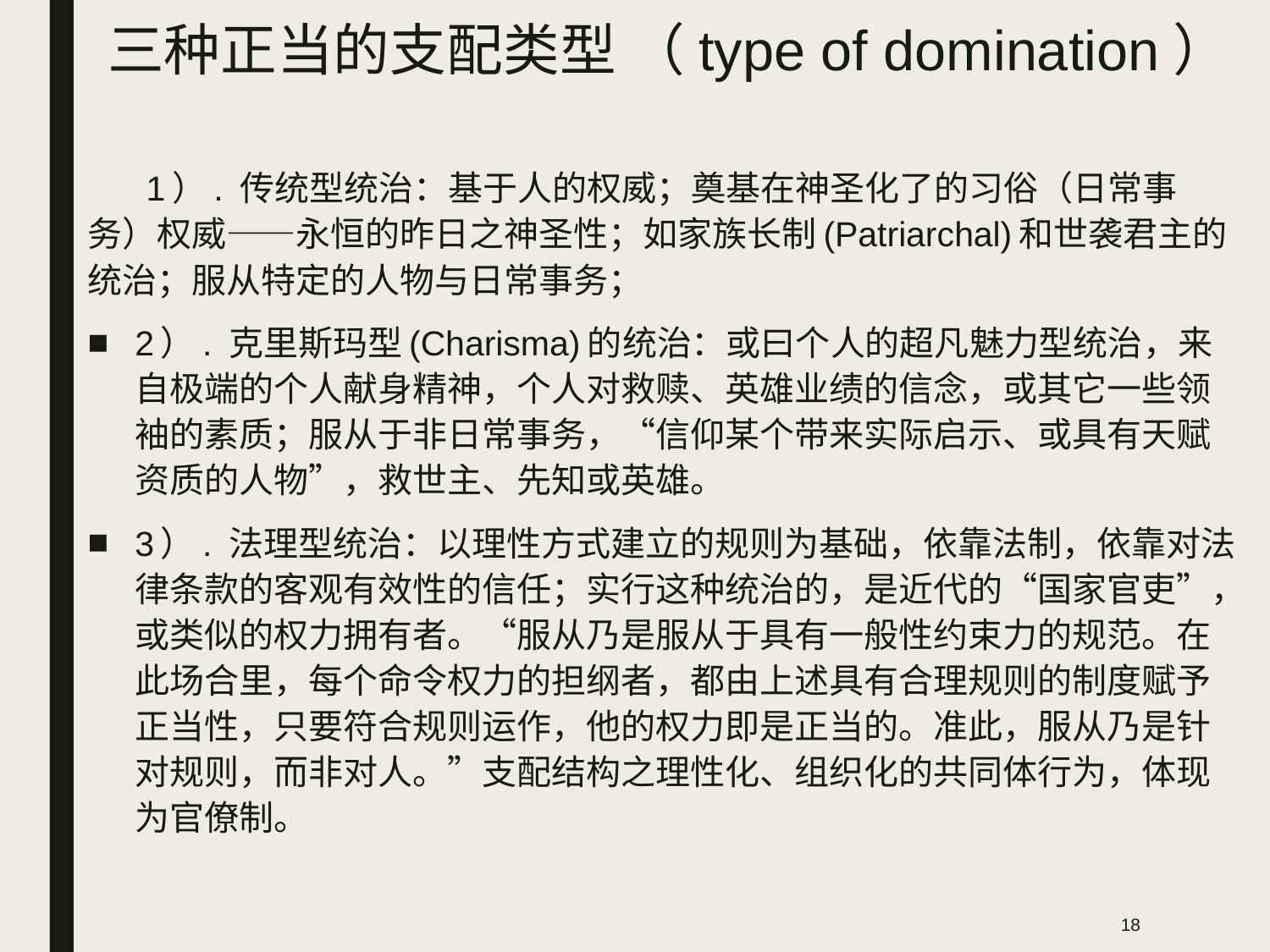

# 三种正当的支配类型 （type of domination）
      1）. 传统型统治：基于人的权威；奠基在神圣化了的习俗（日常事务）权威——永恒的昨日之神圣性；如家族长制(Patriarchal)和世袭君主的统治；服从特定的人物与日常事务；
2）. 克里斯玛型(Charisma)的统治：或曰个人的超凡魅力型统治，来自极端的个人献身精神，个人对救赎、英雄业绩的信念，或其它一些领袖的素质；服从于非日常事务，“信仰某个带来实际启示、或具有天赋资质的人物”，救世主、先知或英雄。
3）. 法理型统治：以理性方式建立的规则为基础，依靠法制，依靠对法律条款的客观有效性的信任；实行这种统治的，是近代的“国家官吏”，或类似的权力拥有者。“服从乃是服从于具有一般性约束力的规范。在此场合里，每个命令权力的担纲者，都由上述具有合理规则的制度赋予正当性，只要符合规则运作，他的权力即是正当的。准此，服从乃是针对规则，而非对人。”支配结构之理性化、组织化的共同体行为，体现为官僚制。
18